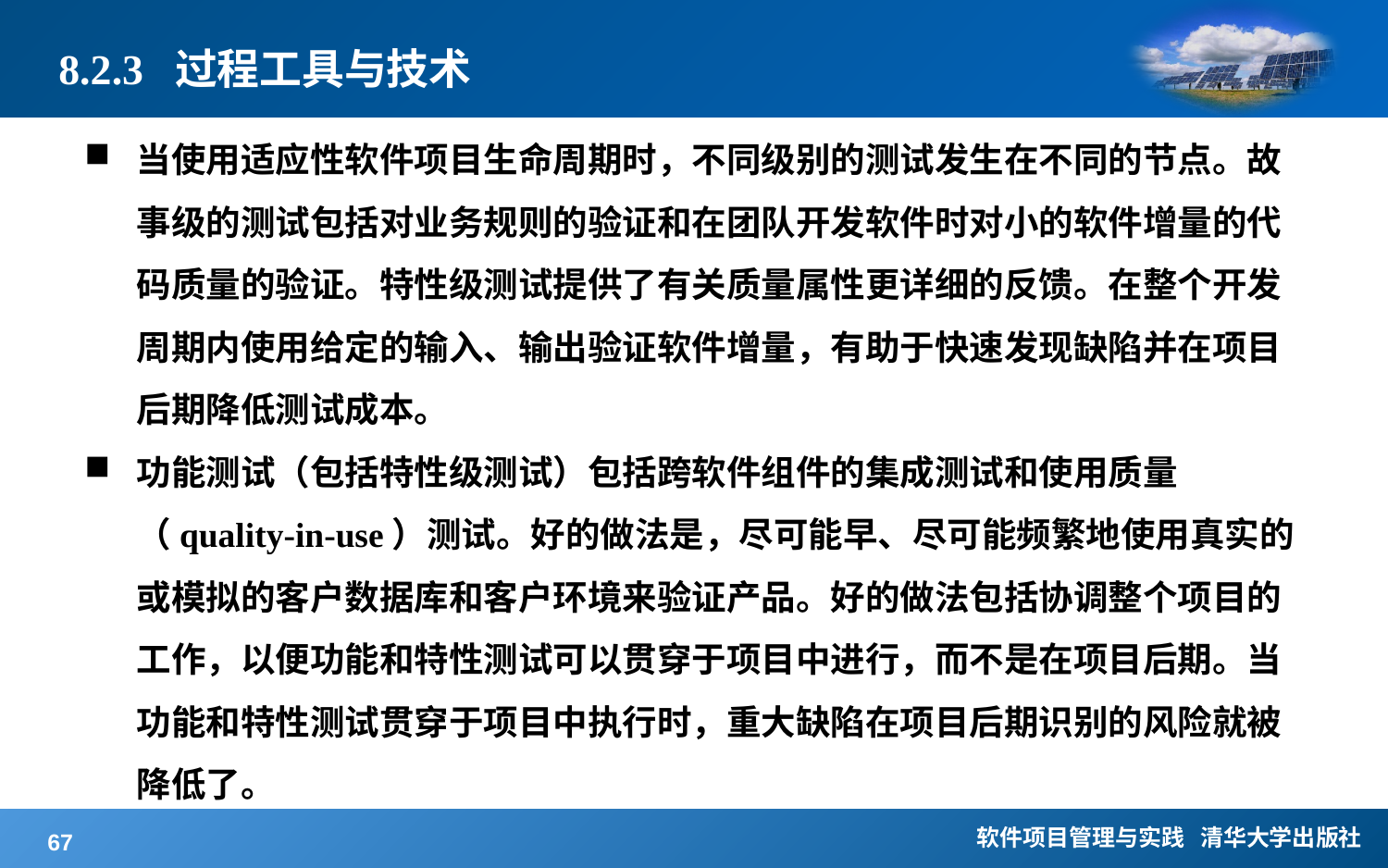

# 8.2.3  过程工具与技术
当使用适应性软件项目生命周期时，不同级别的测试发生在不同的节点。故事级的测试包括对业务规则的验证和在团队开发软件时对小的软件增量的代码质量的验证。特性级测试提供了有关质量属性更详细的反馈。在整个开发周期内使用给定的输入、输出验证软件增量，有助于快速发现缺陷并在项目后期降低测试成本。
功能测试（包括特性级测试）包括跨软件组件的集成测试和使用质量（quality-in-use）测试。好的做法是，尽可能早、尽可能频繁地使用真实的或模拟的客户数据库和客户环境来验证产品。好的做法包括协调整个项目的工作，以便功能和特性测试可以贯穿于项目中进行，而不是在项目后期。当功能和特性测试贯穿于项目中执行时，重大缺陷在项目后期识别的风险就被降低了。